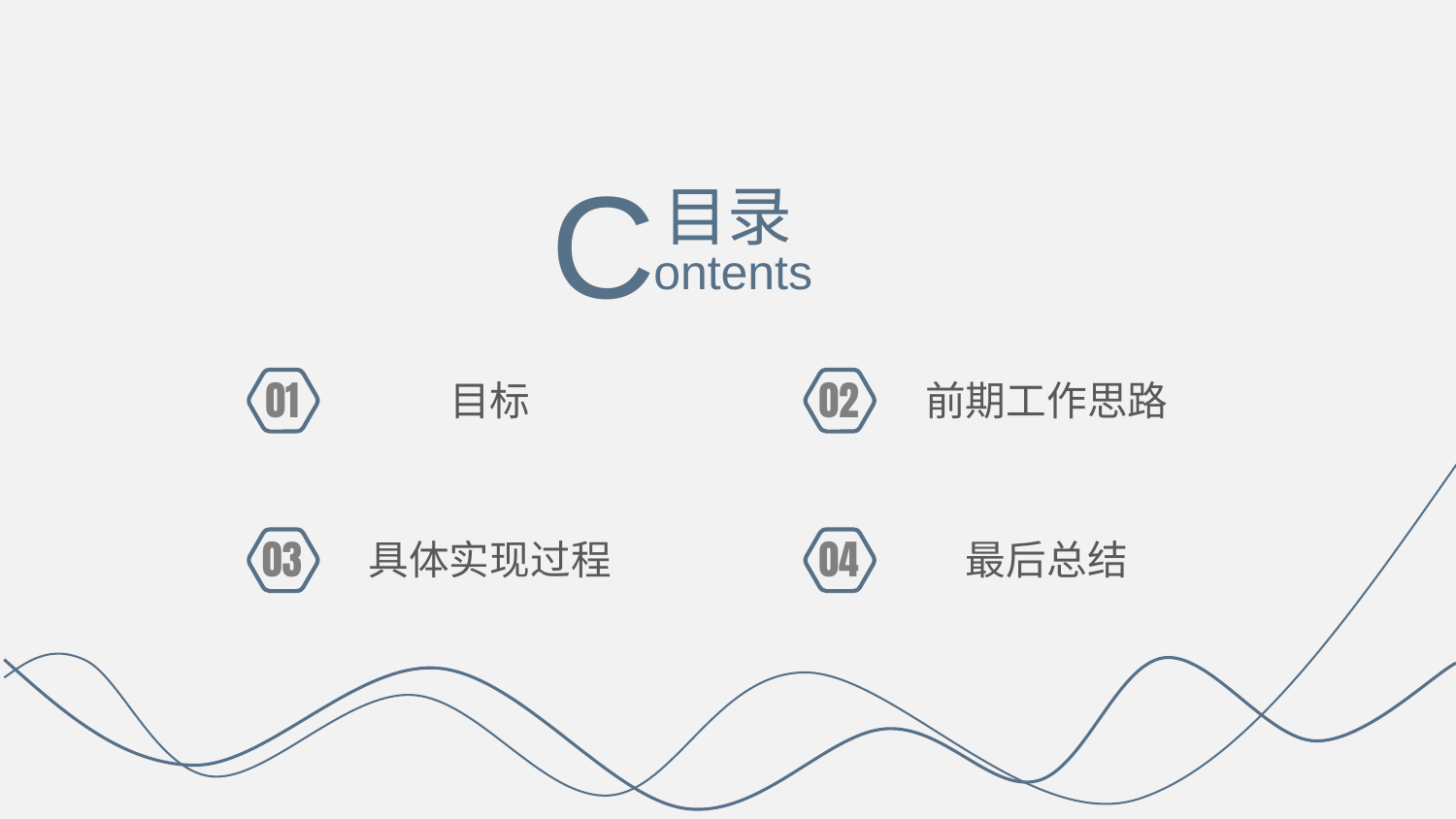

C
目录
ontents
目标
前期工作思路

01

02

具体实现过程
最后总结

03

04